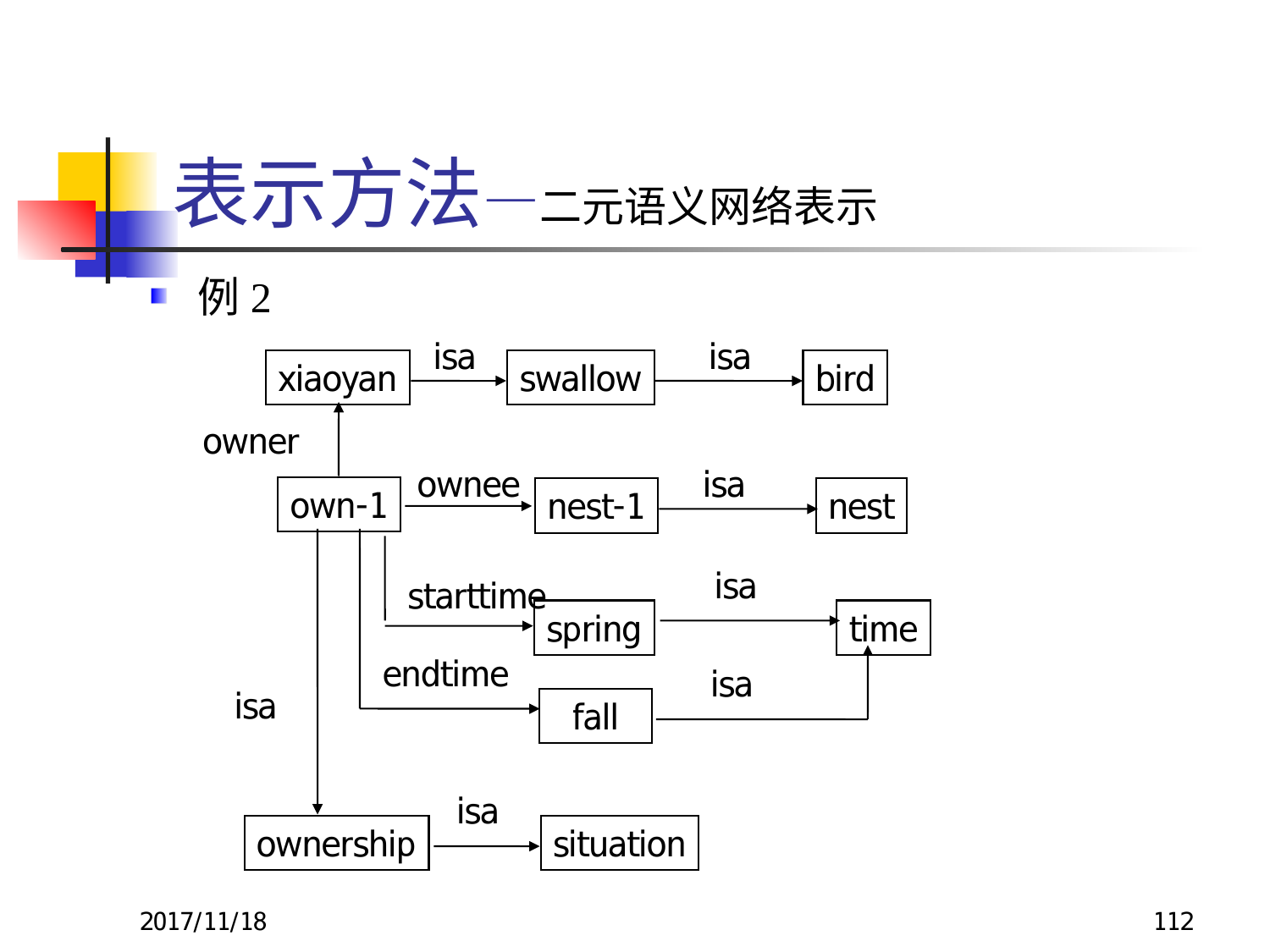

# 表示方法—二元语义网络表示
例2
isa
isa
xiaoyan
swallow
bird

owner

ownee
isa
nest-1
nest

own-1

endtime

isa
fall

isa
starttime
spring
time

isa
isa
ownership
situation

2017/11/18
112